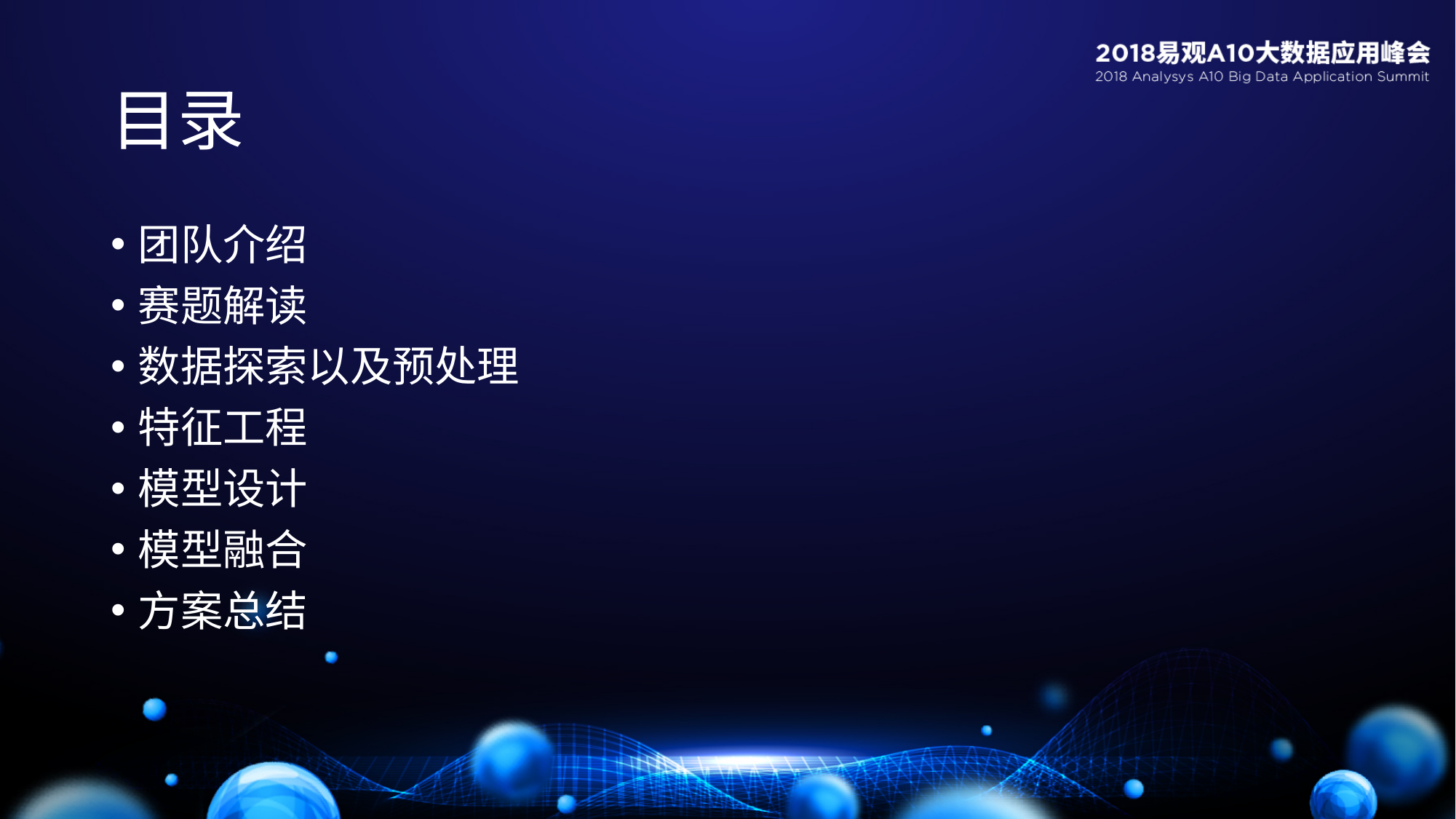

# 目录
团队介绍
赛题解读
数据探索以及预处理
特征工程
模型设计
模型融合
方案总结